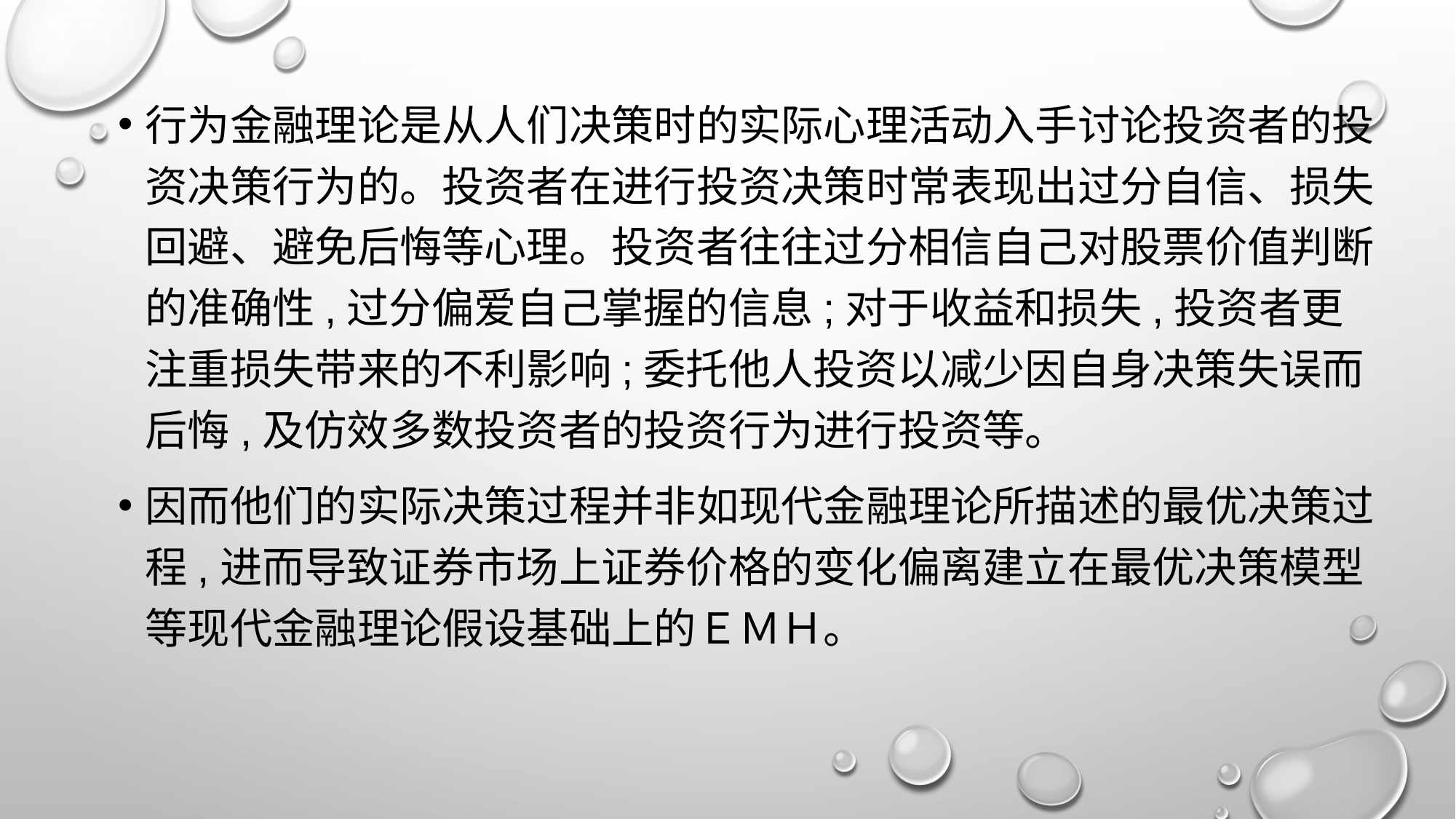

行为金融理论是从人们决策时的实际心理活动入手讨论投资者的投资决策行为的。投资者在进行投资决策时常表现出过分自信、损失回避、避免后悔等心理。投资者往往过分相信自己对股票价值判断的准确性,过分偏爱自己掌握的信息;对于收益和损失,投资者更注重损失带来的不利影响;委托他人投资以减少因自身决策失误而后悔,及仿效多数投资者的投资行为进行投资等。
因而他们的实际决策过程并非如现代金融理论所描述的最优决策过程,进而导致证券市场上证券价格的变化偏离建立在最优决策模型等现代金融理论假设基础上的ＥＭＨ。